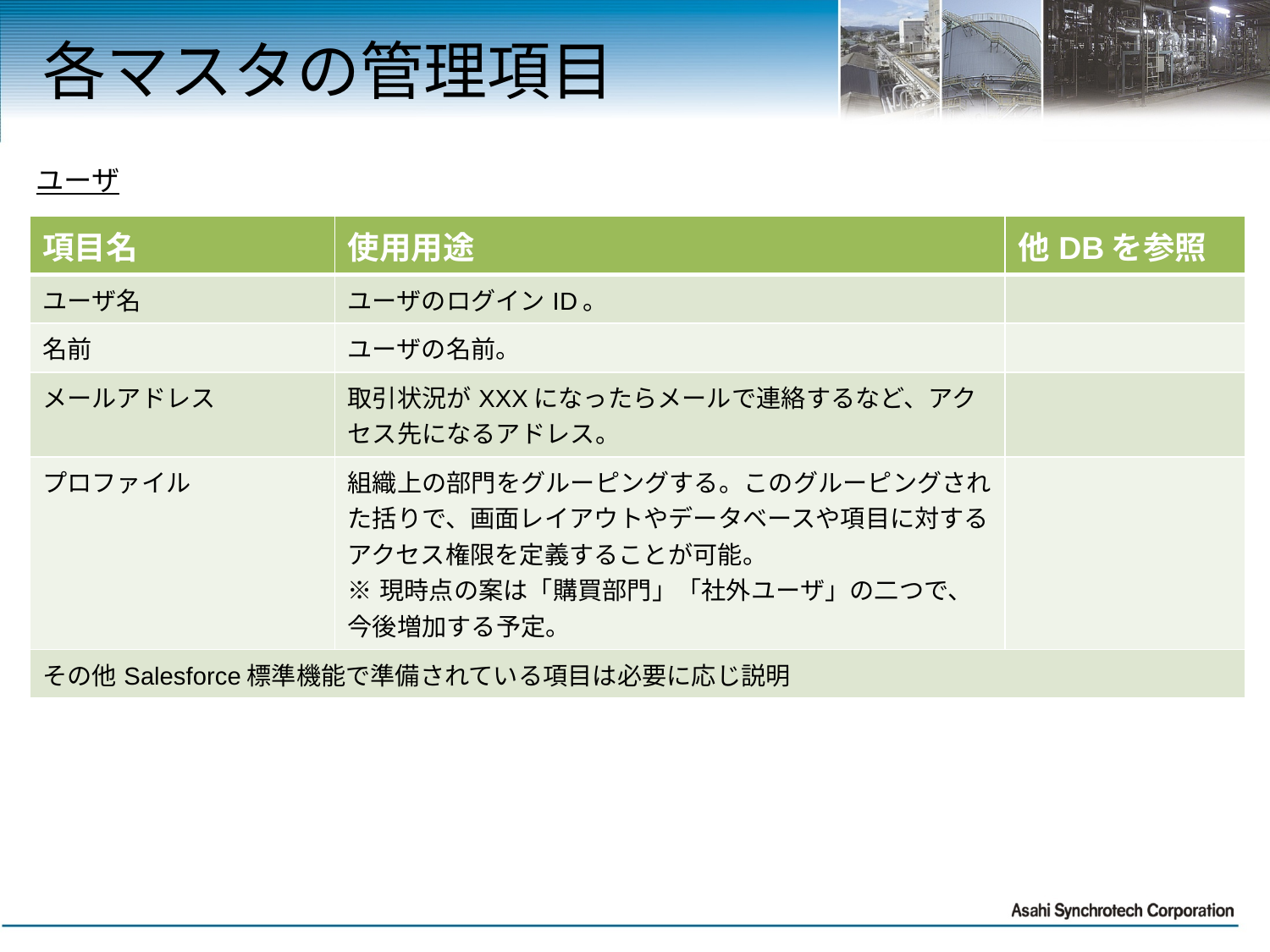

# 各マスタの管理項目
ユーザ
| 項目名 | 使用用途 | 他DBを参照 |
| --- | --- | --- |
| ユーザ名 | ユーザのログインID。 |  |
| 名前 | ユーザの名前。 |  |
| メールアドレス | 取引状況がXXXになったらメールで連絡するなど、アクセス先になるアドレス。 |  |
| プロファイル | 組織上の部門をグルーピングする。このグルーピングされた括りで、画面レイアウトやデータベースや項目に対するアクセス権限を定義することが可能。 ※現時点の案は「購買部門」「社外ユーザ」の二つで、今後増加する予定。 |  |
| その他Salesforce標準機能で準備されている項目は必要に応じ説明 |  |  |